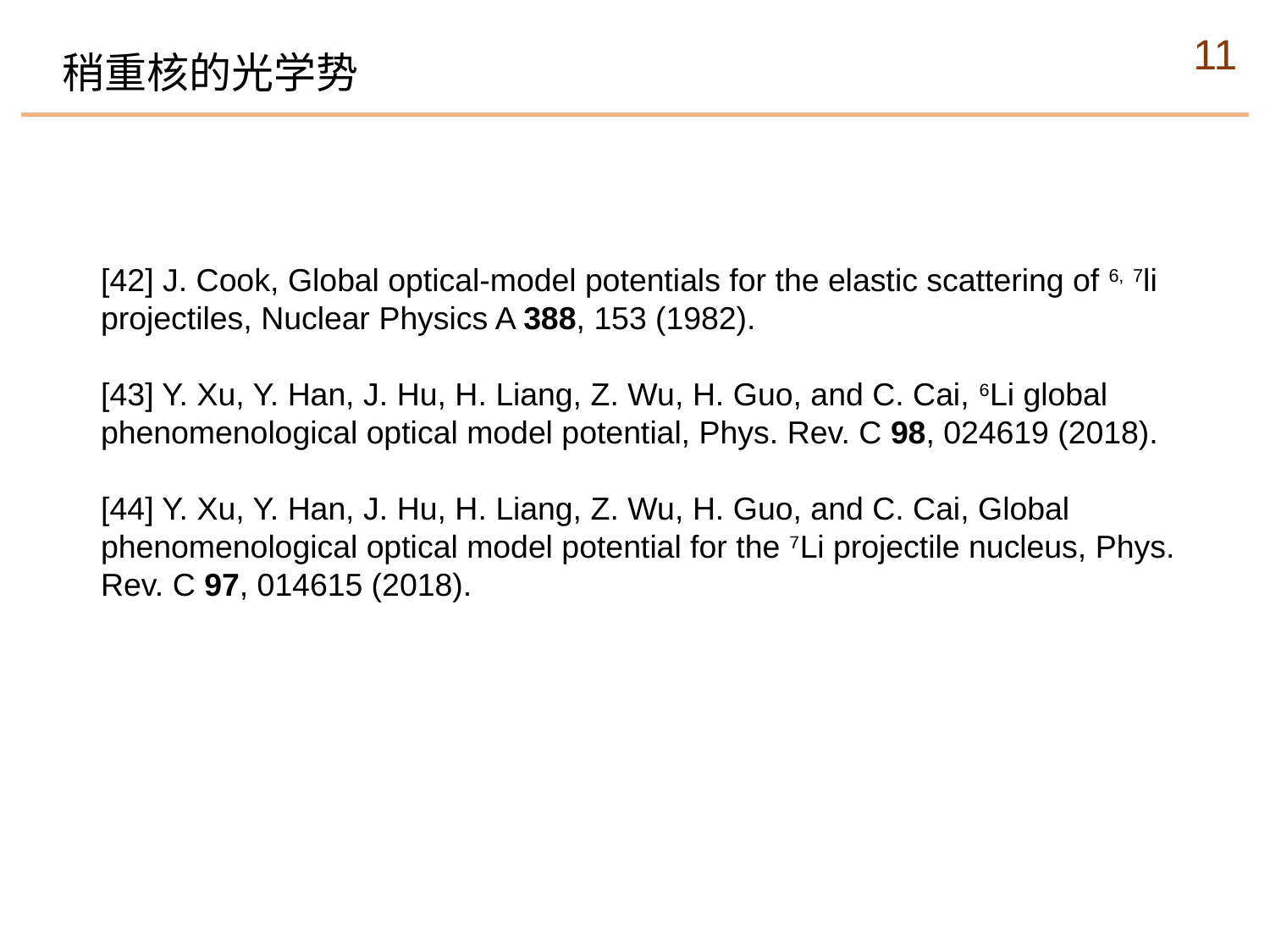

11
稍重核的光学势
[42] J. Cook, Global optical-model potentials for the elastic scattering of 6, 7li projectiles, Nuclear Physics A 388, 153 (1982).
[43] Y. Xu, Y. Han, J. Hu, H. Liang, Z. Wu, H. Guo, and C. Cai, 6Li global phenomenological optical model potential, Phys. Rev. C 98, 024619 (2018).
[44] Y. Xu, Y. Han, J. Hu, H. Liang, Z. Wu, H. Guo, and C. Cai, Global phenomenological optical model potential for the 7Li projectile nucleus, Phys. Rev. C 97, 014615 (2018).